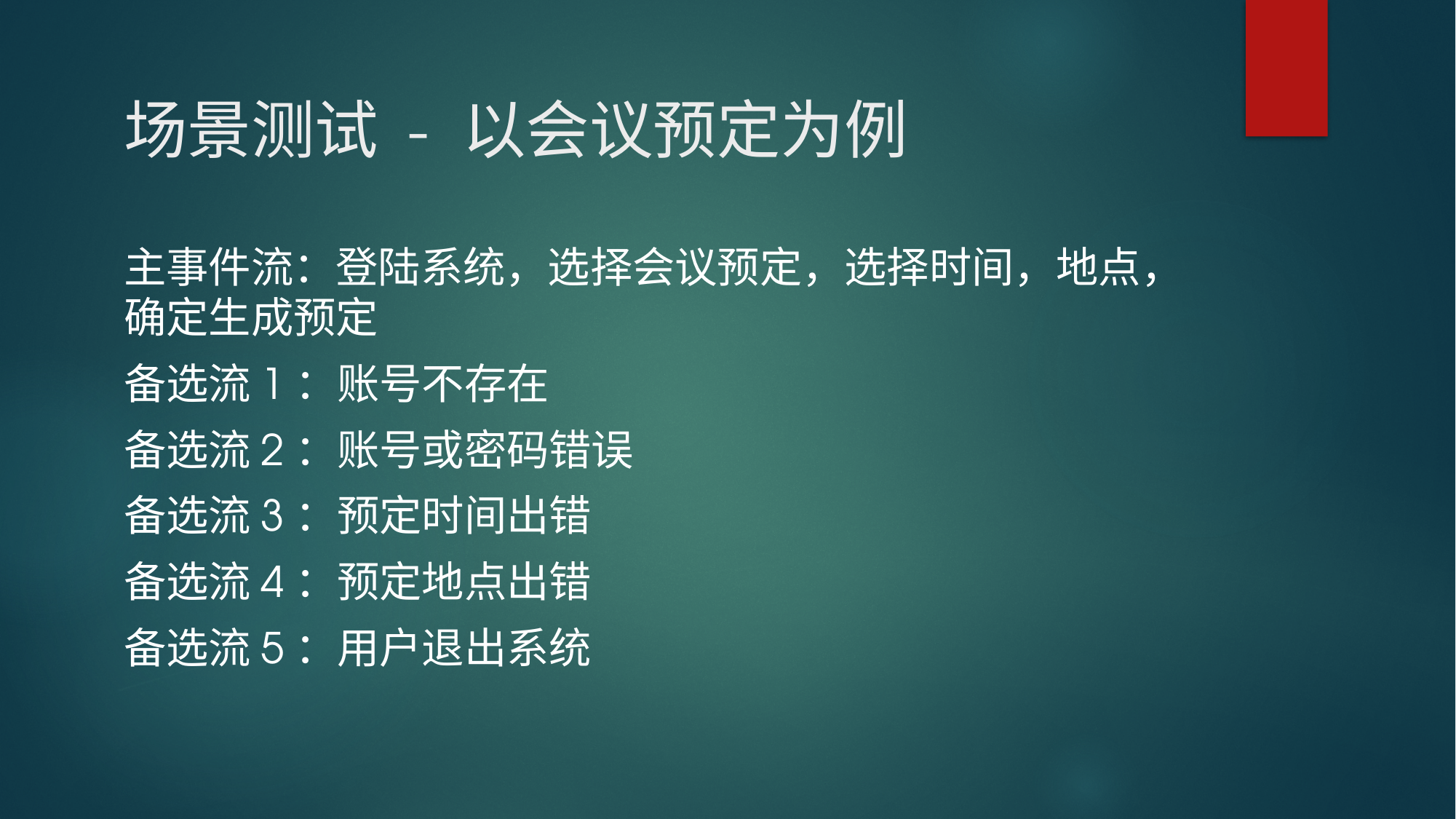

# 场景测试 - 以会议预定为例
主事件流：登陆系统，选择会议预定，选择时间，地点，确定生成预定
备选流1：账号不存在
备选流2：账号或密码错误
备选流3：预定时间出错
备选流4：预定地点出错
备选流5：用户退出系统